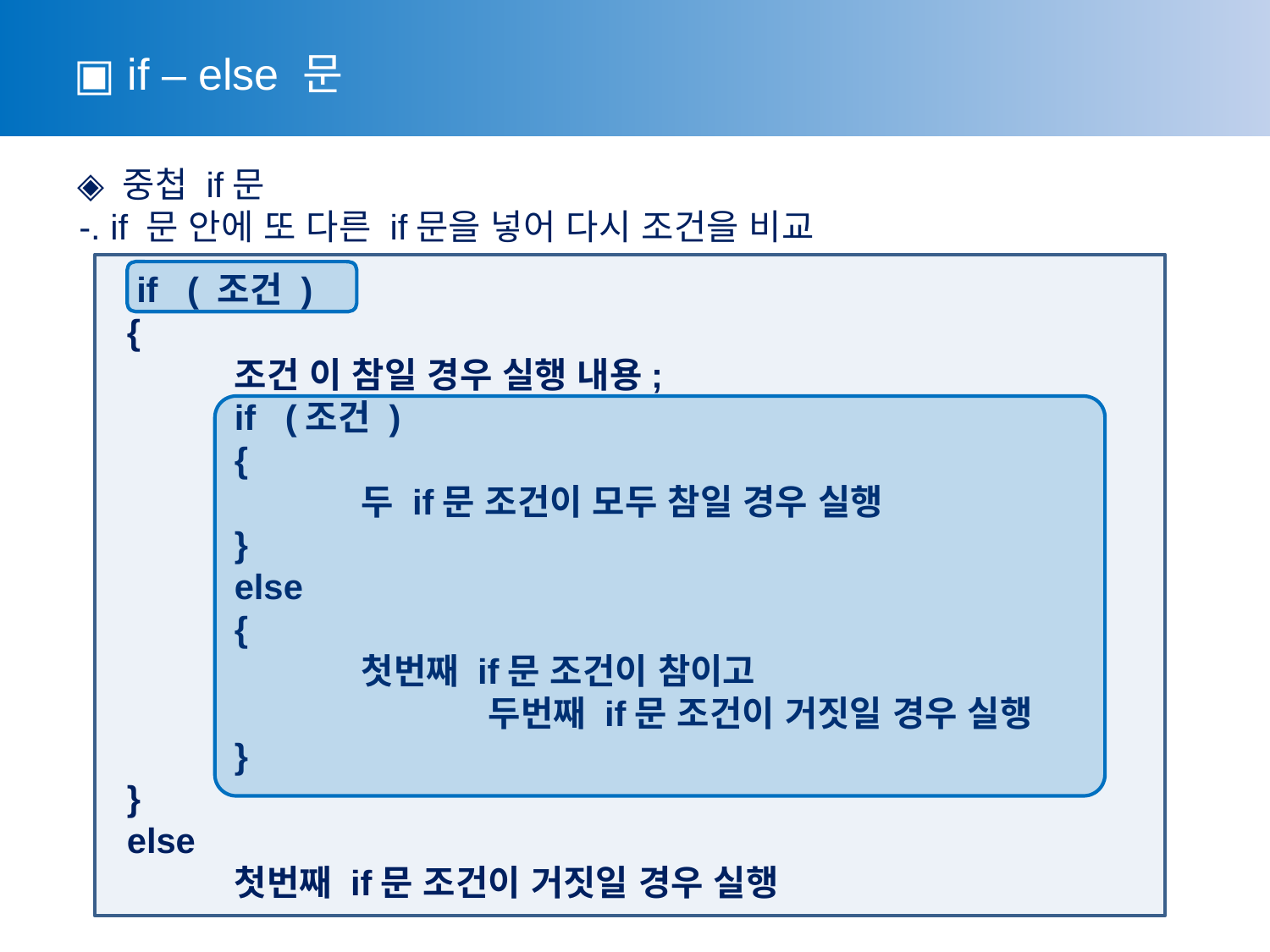

▣ if – else 문
 ◈ 중첩 if문
 -. if 문 안에 또 다른 if문을 넣어 다시 조건을 비교
   if   ( 조건 )
  {
	조건 이 참일 경우 실행 내용;
	if   (조건 )
	{
		두 if문 조건이 모두 참일 경우 실행
	}
	else
	{
		첫번째 if문 조건이 참이고
			두번째 if문 조건이 거짓일 경우 실행
	}
  }
  else
	첫번째 if문 조건이 거짓일 경우 실행